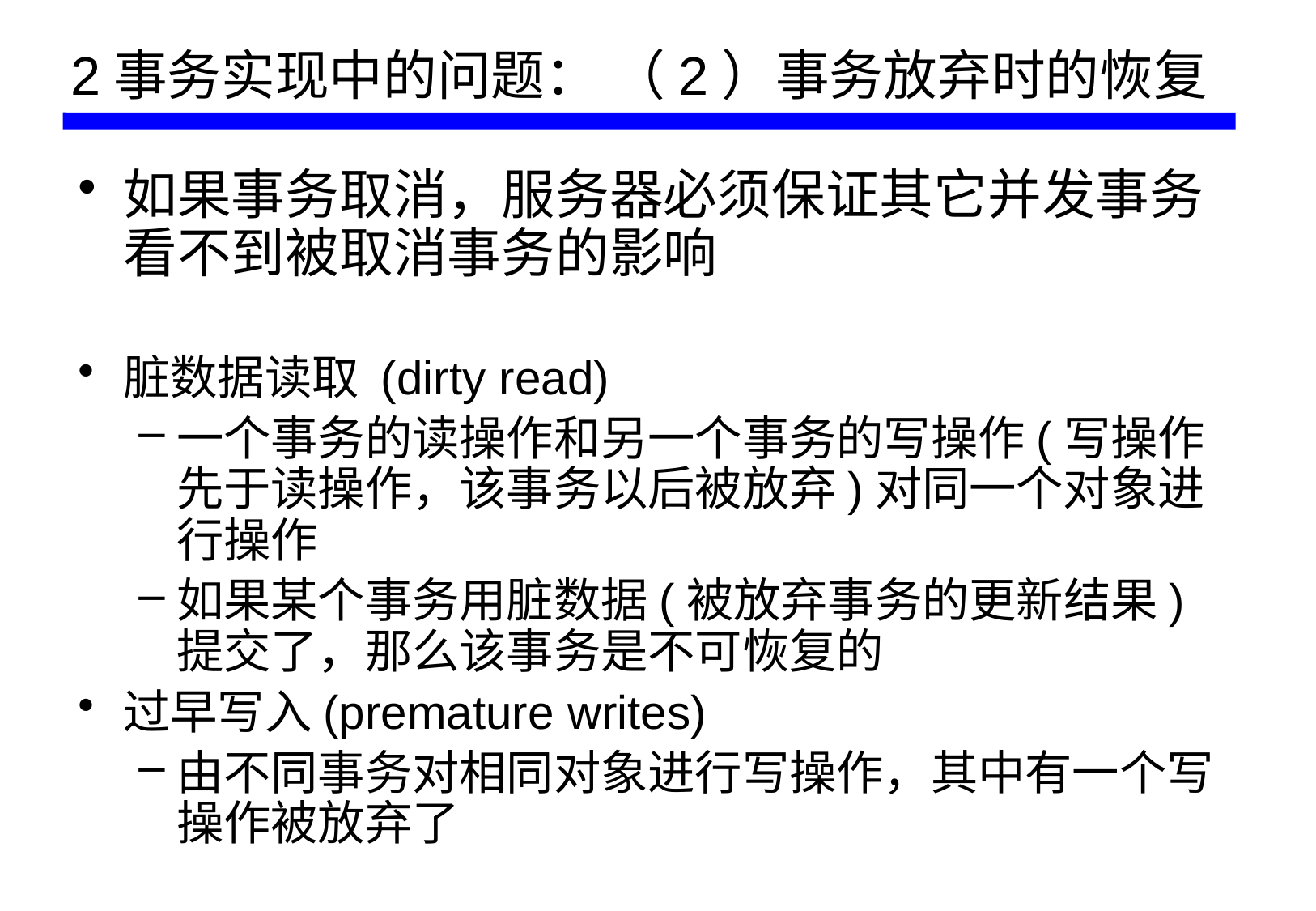

# 2事务实现中的问题： （2）事务放弃时的恢复
如果事务取消，服务器必须保证其它并发事务看不到被取消事务的影响

脏数据读取 (dirty read)
一个事务的读操作和另一个事务的写操作(写操作先于读操作，该事务以后被放弃)对同一个对象进行操作
如果某个事务用脏数据(被放弃事务的更新结果)提交了，那么该事务是不可恢复的
过早写入(premature writes)
由不同事务对相同对象进行写操作，其中有一个写操作被放弃了